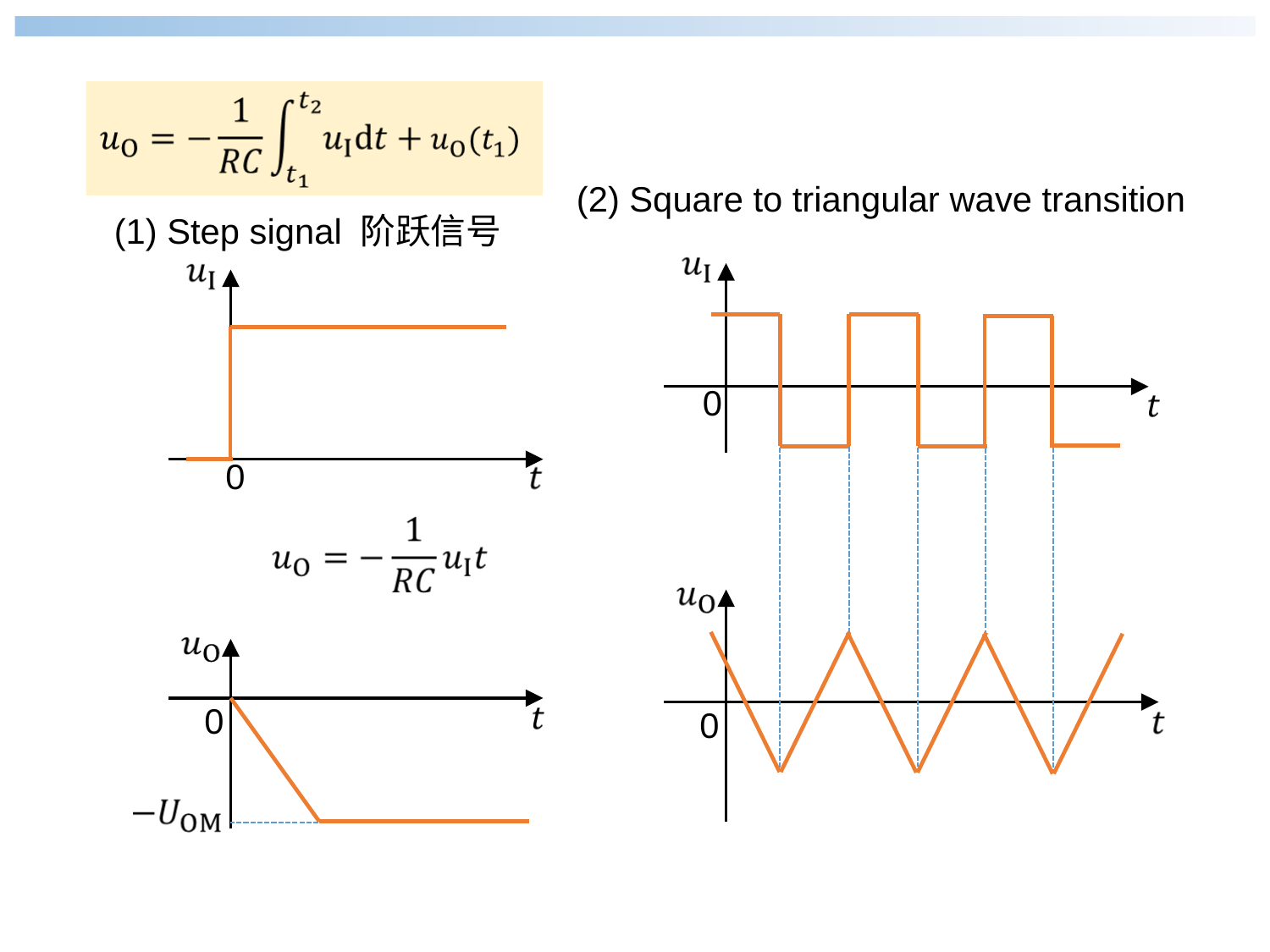

(2) Square to triangular wave transition
(1) Step signal 阶跃信号

0

0

0

0